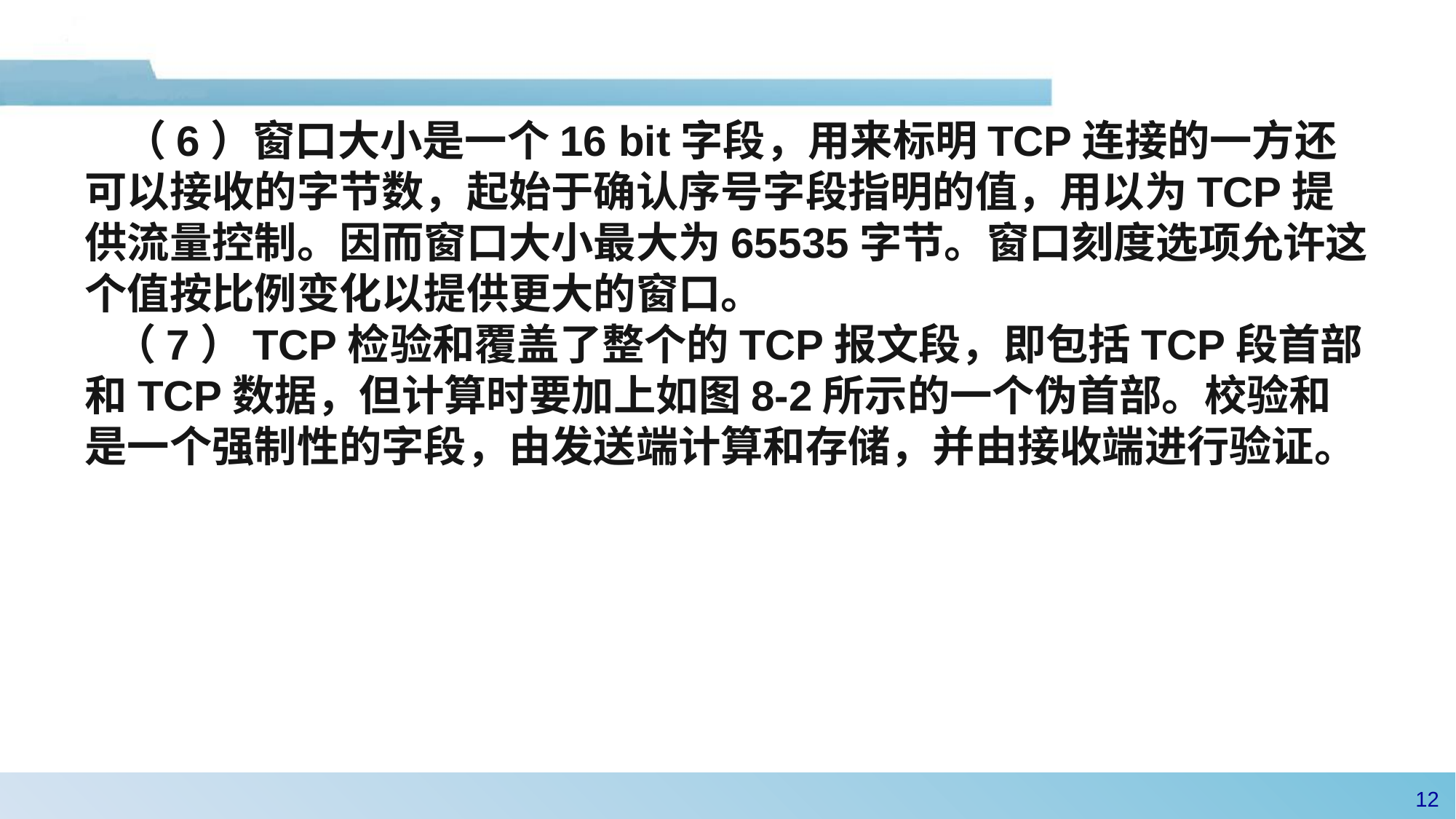

（6）窗口大小是一个16 bit字段，用来标明TCP连接的一方还可以接收的字节数，起始于确认序号字段指明的值，用以为TCP提供流量控制。因而窗口大小最大为65535字节。窗口刻度选项允许这个值按比例变化以提供更大的窗口。
   （7）TCP检验和覆盖了整个的TCP报文段，即包括TCP段首部和TCP数据，但计算时要加上如图8-2所示的一个伪首部。校验和是一个强制性的字段，由发送端计算和存储，并由接收端进行验证。

12